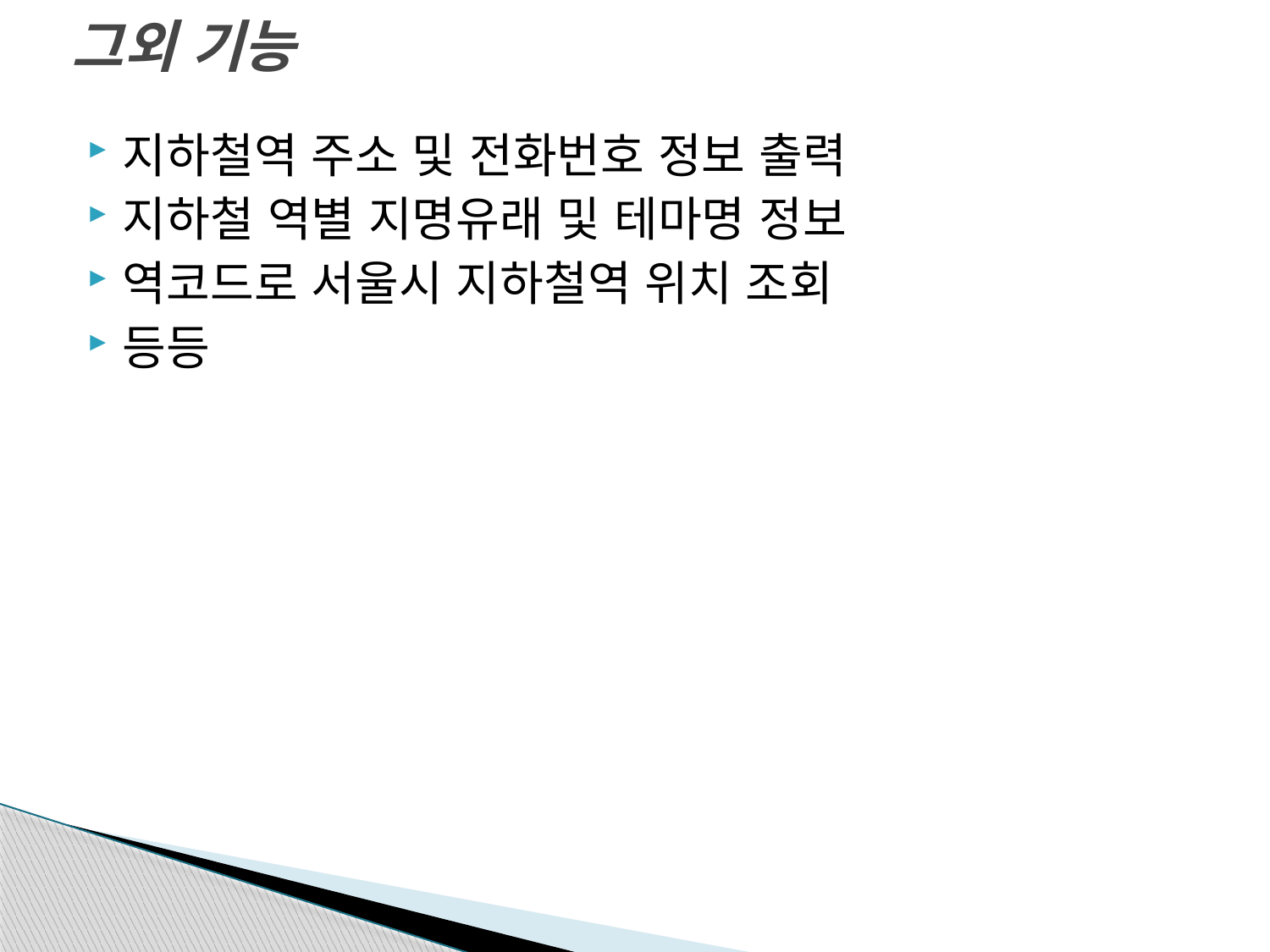

# 그외 기능
지하철역 주소 및 전화번호 정보 출력
지하철 역별 지명유래 및 테마명 정보
역코드로 서울시 지하철역 위치 조회
등등